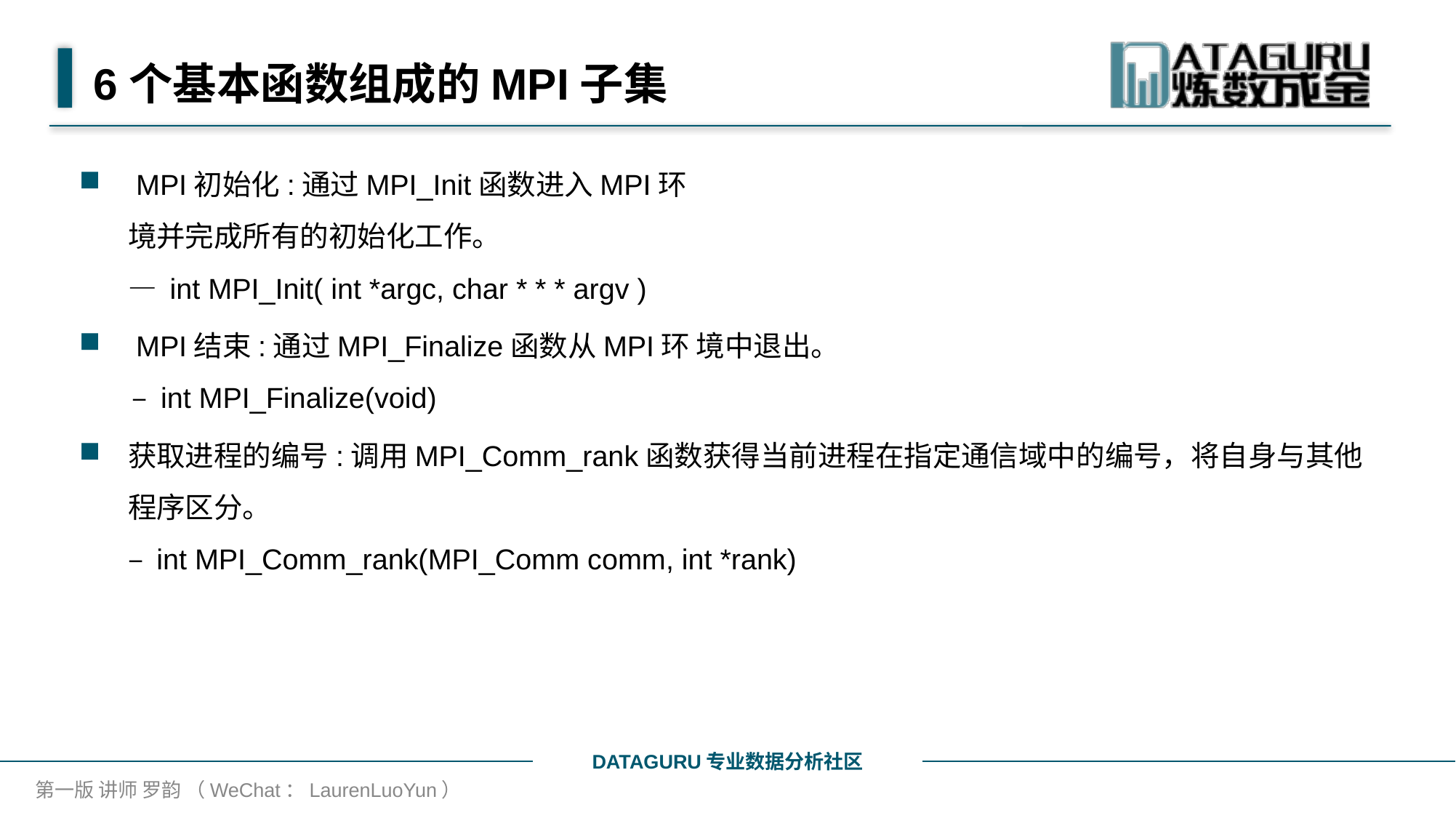

# 6个基本函数组成的MPI子集
 MPI初始化:通过MPI_Init函数进入MPI环
境并完成所有的初始化工作。
— int MPI_Init( int *argc, char * * * argv )
 MPI结束:通过MPI_Finalize函数从MPI环 境中退出。
 – int MPI_Finalize(void)
获取进程的编号:调用MPI_Comm_rank函数获得当前进程在指定通信域中的编号，将自身与其他程序区分。
– int MPI_Comm_rank(MPI_Comm comm, int *rank)